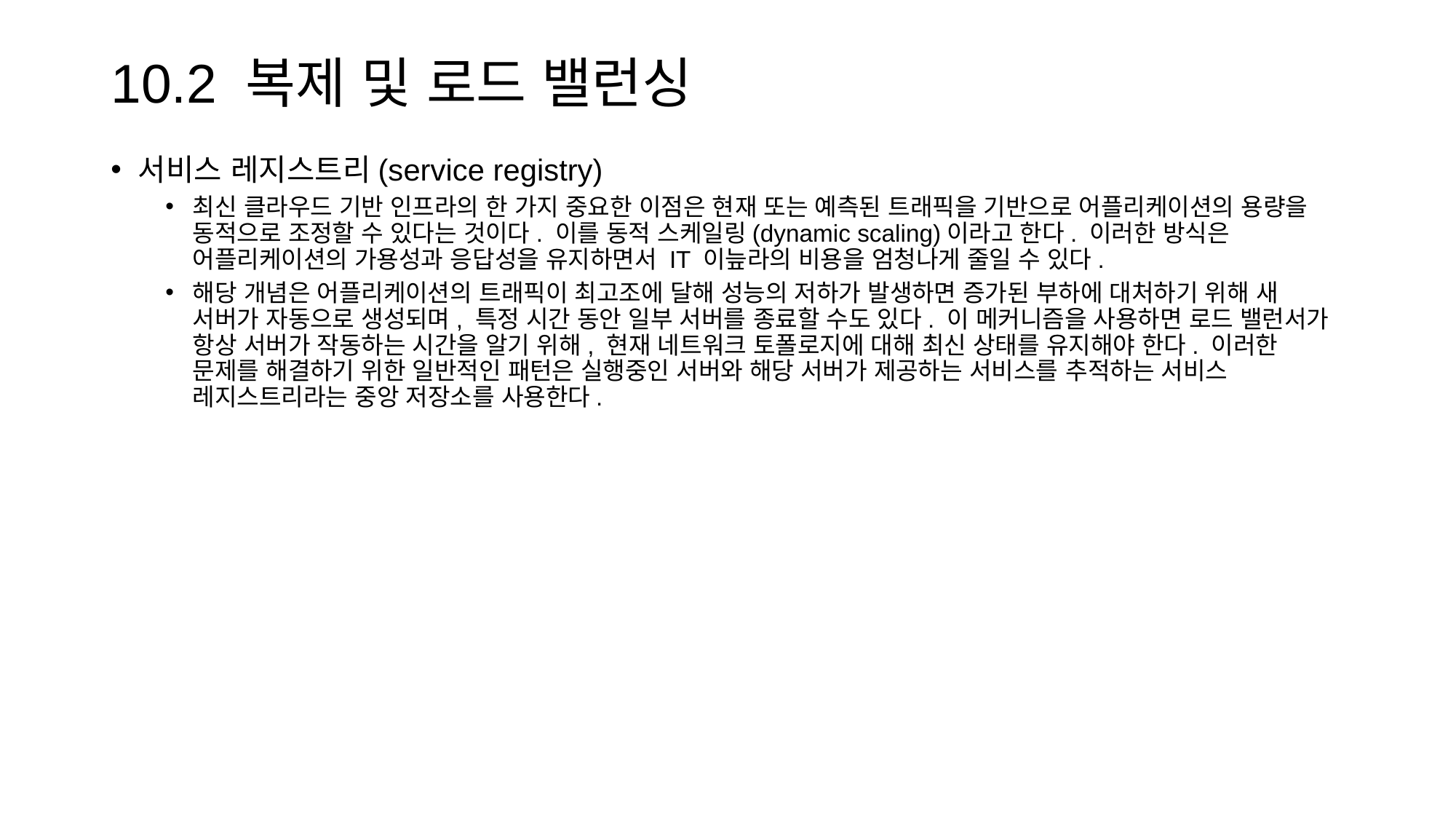

# 10.2 복제 및 로드 밸런싱
서비스 레지스트리(service registry)
최신 클라우드 기반 인프라의 한 가지 중요한 이점은 현재 또는 예측된 트래픽을 기반으로 어플리케이션의 용량을 동적으로 조정할 수 있다는 것이다. 이를 동적 스케일링(dynamic scaling)이라고 한다. 이러한 방식은 어플리케이션의 가용성과 응답성을 유지하면서 IT 이늪라의 비용을 엄청나게 줄일 수 있다.
해당 개념은 어플리케이션의 트래픽이 최고조에 달해 성능의 저하가 발생하면 증가된 부하에 대처하기 위해 새 서버가 자동으로 생성되며, 특정 시간 동안 일부 서버를 종료할 수도 있다. 이 메커니즘을 사용하면 로드 밸런서가 항상 서버가 작동하는 시간을 알기 위해, 현재 네트워크 토폴로지에 대해 최신 상태를 유지해야 한다. 이러한 문제를 해결하기 위한 일반적인 패턴은 실행중인 서버와 해당 서버가 제공하는 서비스를 추적하는 서비스 레지스트리라는 중앙 저장소를 사용한다.